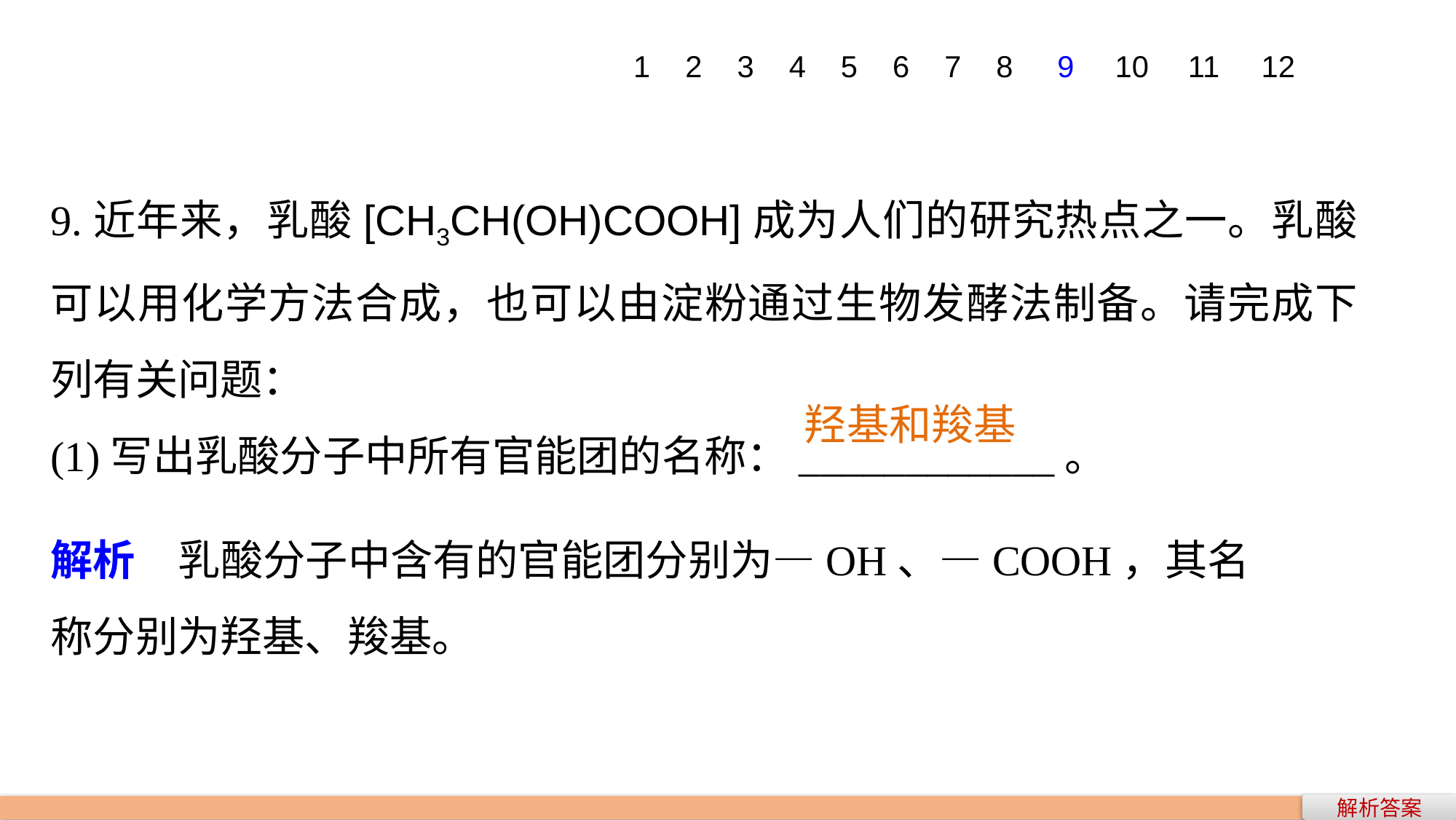

1
2
3
4
5
6
7
8
9
10
11
12
9.近年来，乳酸[CH3CH(OH)COOH]成为人们的研究热点之一。乳酸可以用化学方法合成，也可以由淀粉通过生物发酵法制备。请完成下列有关问题：
(1)写出乳酸分子中所有官能团的名称：____________。
羟基和羧基
解析　乳酸分子中含有的官能团分别为—OH、—COOH，其名称分别为羟基、羧基。
解析答案